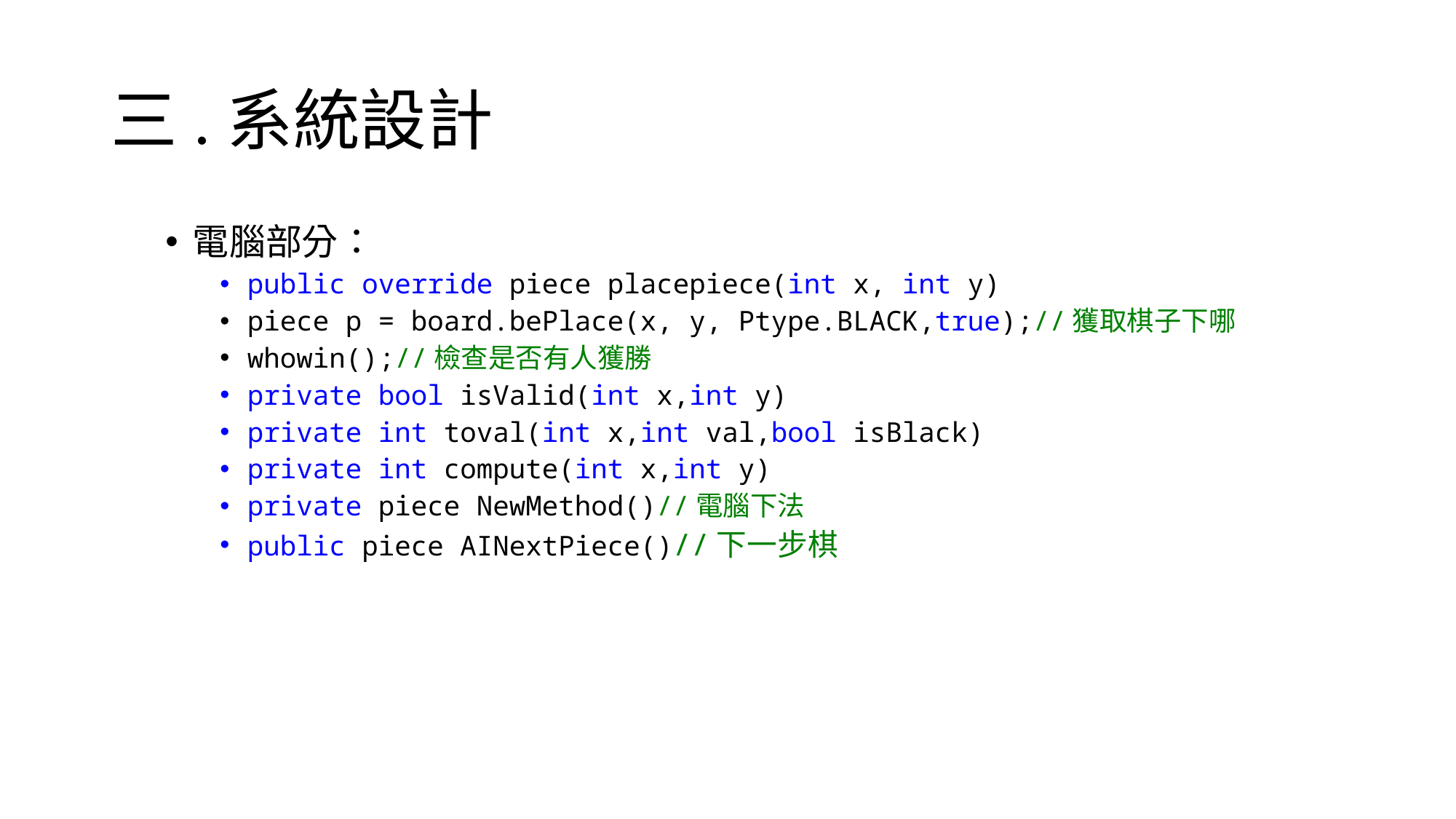

# 三.系統設計
電腦部分：
public override piece placepiece(int x, int y)
piece p = board.bePlace(x, y, Ptype.BLACK,true);//獲取棋子下哪
whowin();//檢查是否有人獲勝
private bool isValid(int x,int y)
private int toval(int x,int val,bool isBlack)
private int compute(int x,int y)
private piece NewMethod()//電腦下法
public piece AINextPiece()//下一步棋